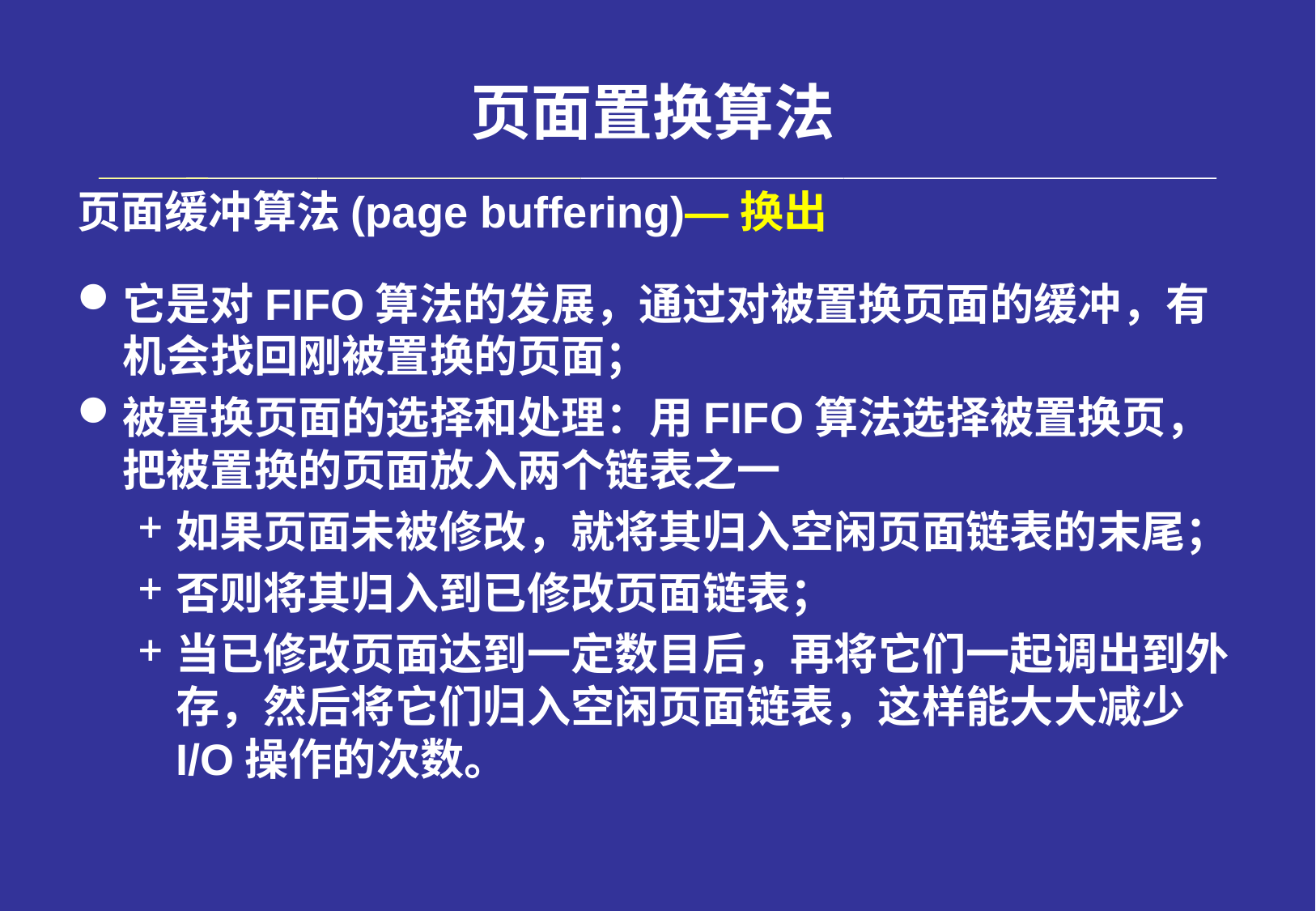

# 页面置换算法
页面缓冲算法(page buffering)—换出
它是对FIFO算法的发展，通过对被置换页面的缓冲，有机会找回刚被置换的页面；
被置换页面的选择和处理：用FIFO算法选择被置换页，把被置换的页面放入两个链表之一
如果页面未被修改，就将其归入空闲页面链表的末尾；
否则将其归入到已修改页面链表；
当已修改页面达到一定数目后，再将它们一起调出到外存，然后将它们归入空闲页面链表，这样能大大减少I/O操作的次数。